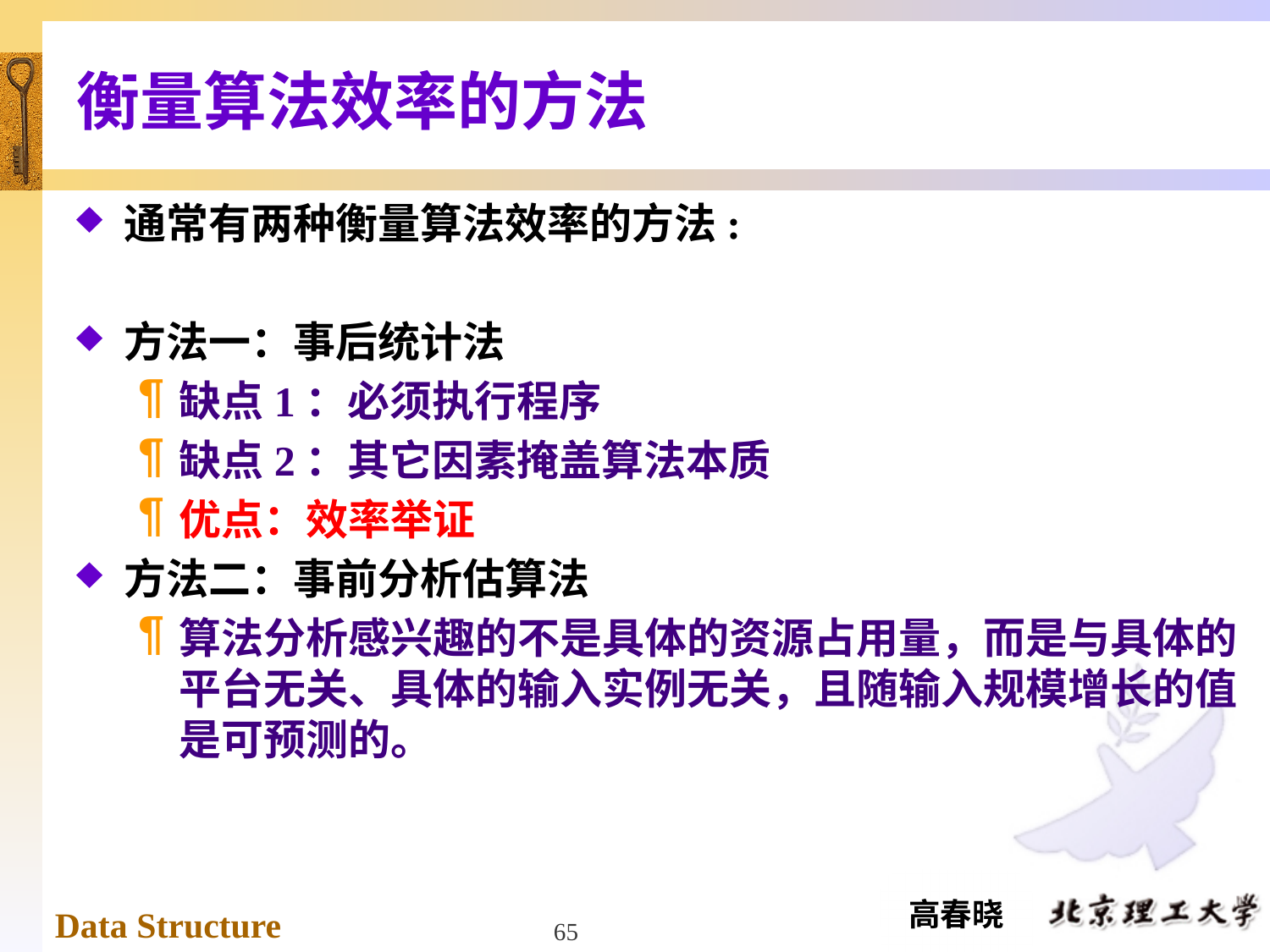

# 衡量算法效率的方法
通常有两种衡量算法效率的方法:

方法一：事后统计法
缺点1：必须执行程序
缺点2：其它因素掩盖算法本质
优点：效率举证
方法二：事前分析估算法
算法分析感兴趣的不是具体的资源占用量，而是与具体的平台无关、具体的输入实例无关，且随输入规模增长的值是可预测的。

65